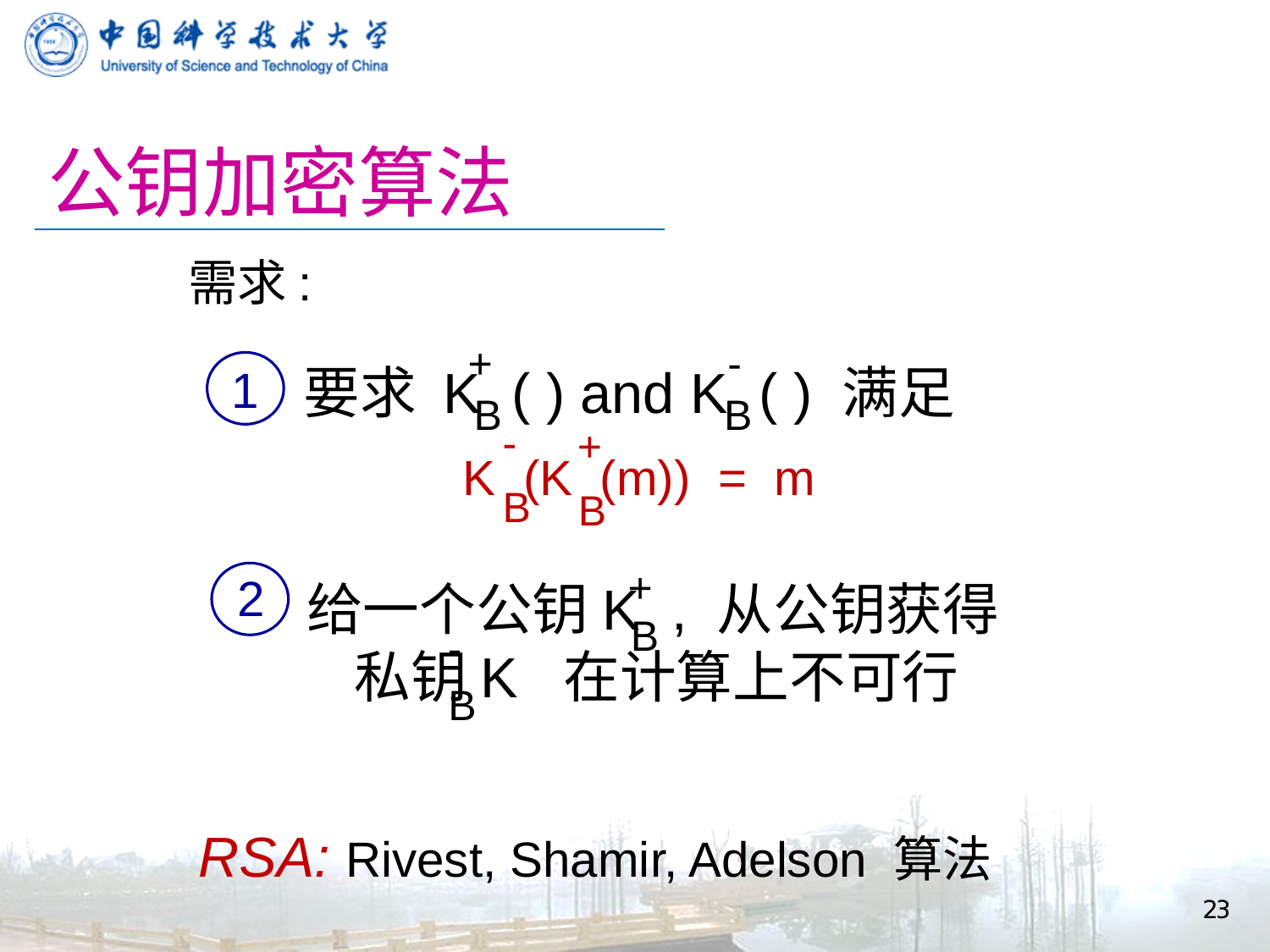

# 公钥加密算法
需求:
+
-
要求 K  ( ) and K  ( ) 满足

1
B
B
-
+
K  (K  (m))  =  m
B
B
+
2

给一个公钥K  , 从公钥获得私钥K  在计算上不可行
B
-
B
RSA: Rivest, Shamir, Adelson 算法
23